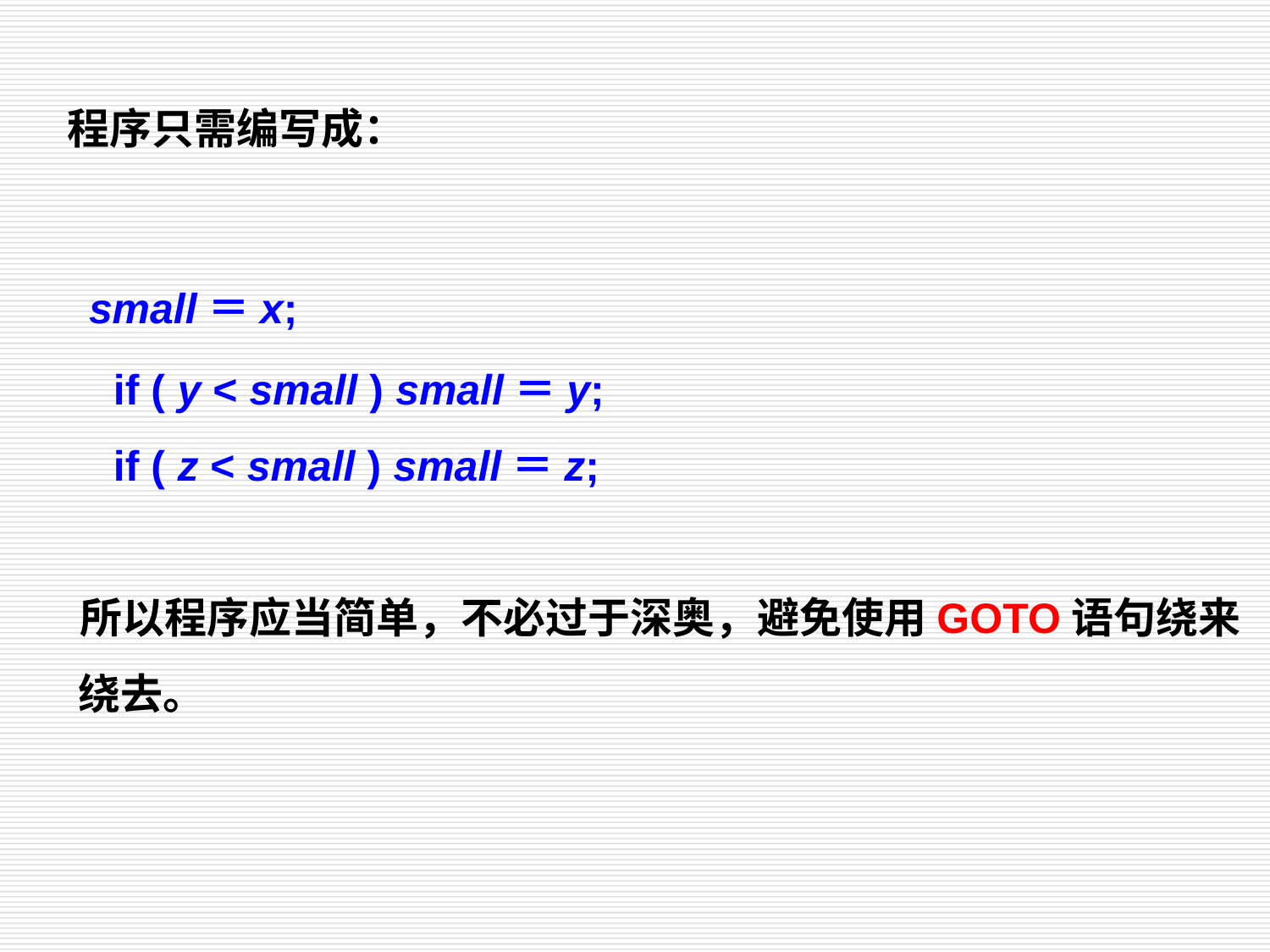

程序只需编写成：
    small＝x;
   if ( y < small ) small＝y;
   if ( z < small ) small＝z;

      所以程序应当简单，不必过于深奥，避免使用GOTO语句绕来绕去。